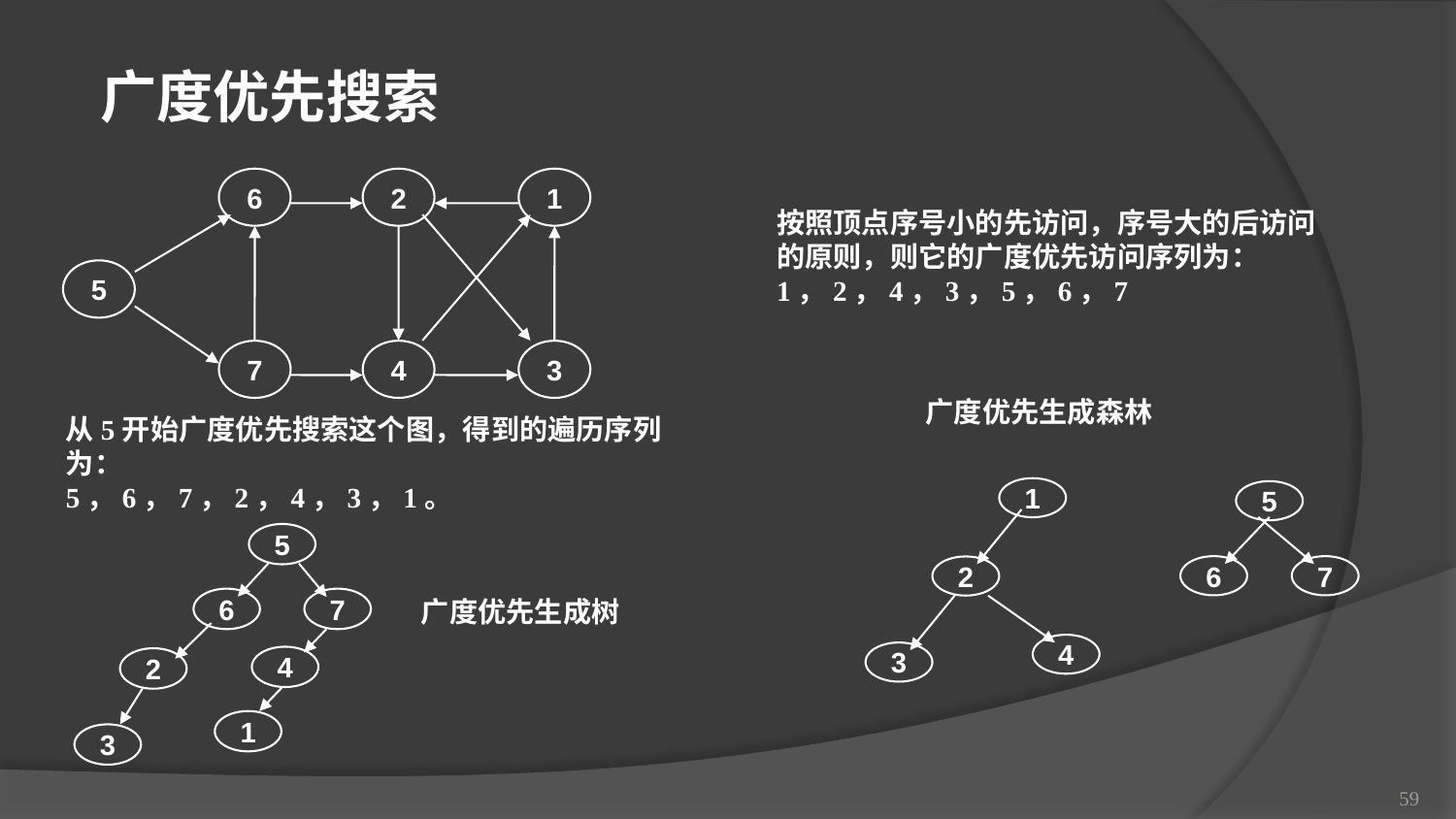

广度优先搜索
6
2
1

5

7
4
3

按照顶点序号小的先访问，序号大的后访问的原则，则它的广度优先访问序列为：
1，2，4，3，5，6，7
广度优先生成森林
从5开始广度优先搜索这个图，得到的遍历序列为：
5，6，7，2，4，3，1。
1
5

6
7
2

4
3
5

6
7

4
2

1
3
广度优先生成树
59